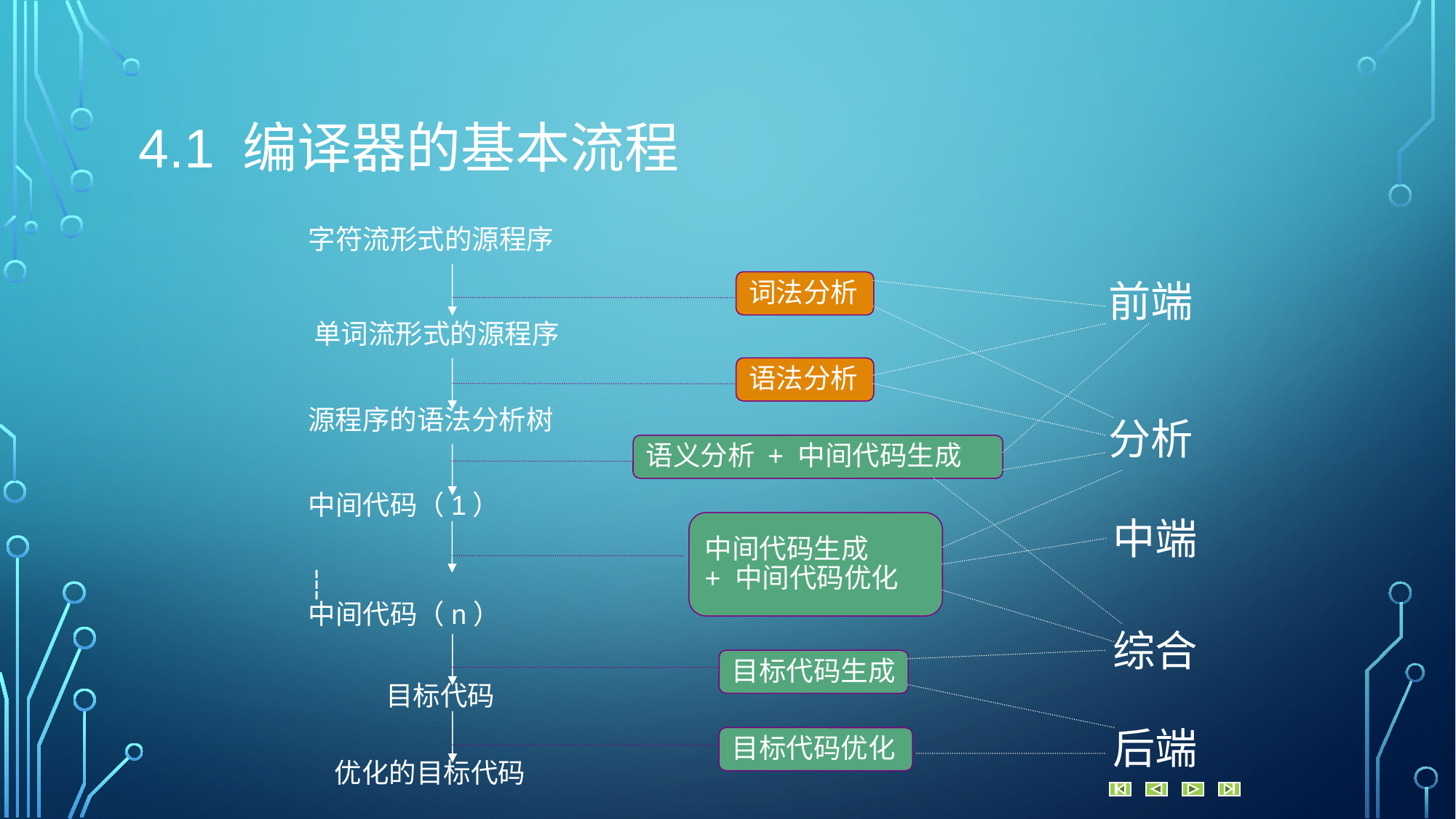

4.1 编译器的基本流程
字符流形式的源程序

词法分析
前端

单词流形式的源程序

语法分析

源程序的语法分析树
分析
语义分析 + 中间代码生成

中间代码（1）
中间代码生成
+ 中间代码优化
中端

┆
中间代码（n）

综合

目标代码生成

目标代码

后端
目标代码优化

优化的目标代码